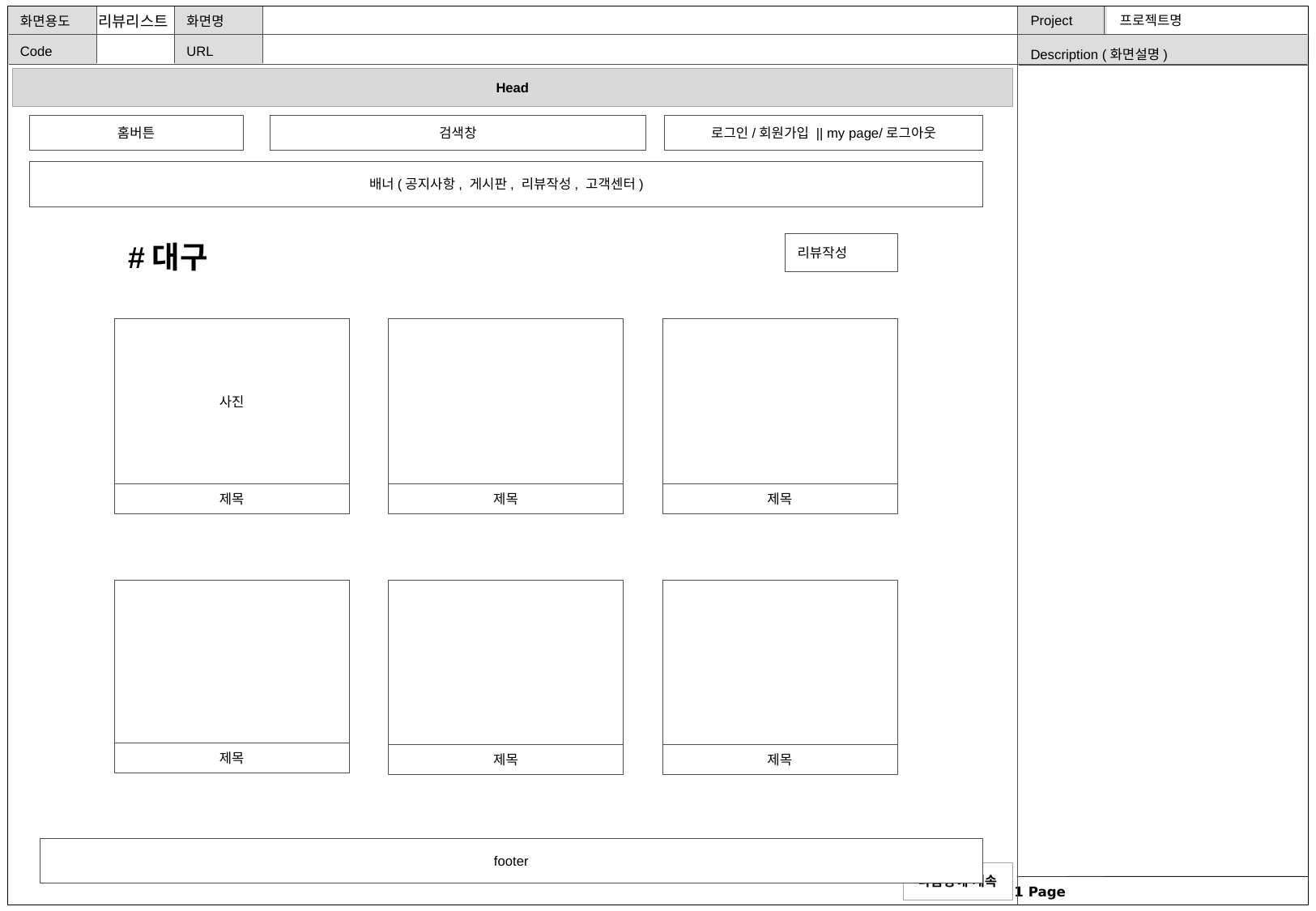

리뷰리스트
홈버튼
검색창
로그인/회원가입 || my page/로그아웃
배너(공지사항, 게시판, 리뷰작성, 고객센터)
#대구
리뷰작성
사진

제목
제목
제목

제목
제목
제목
footer